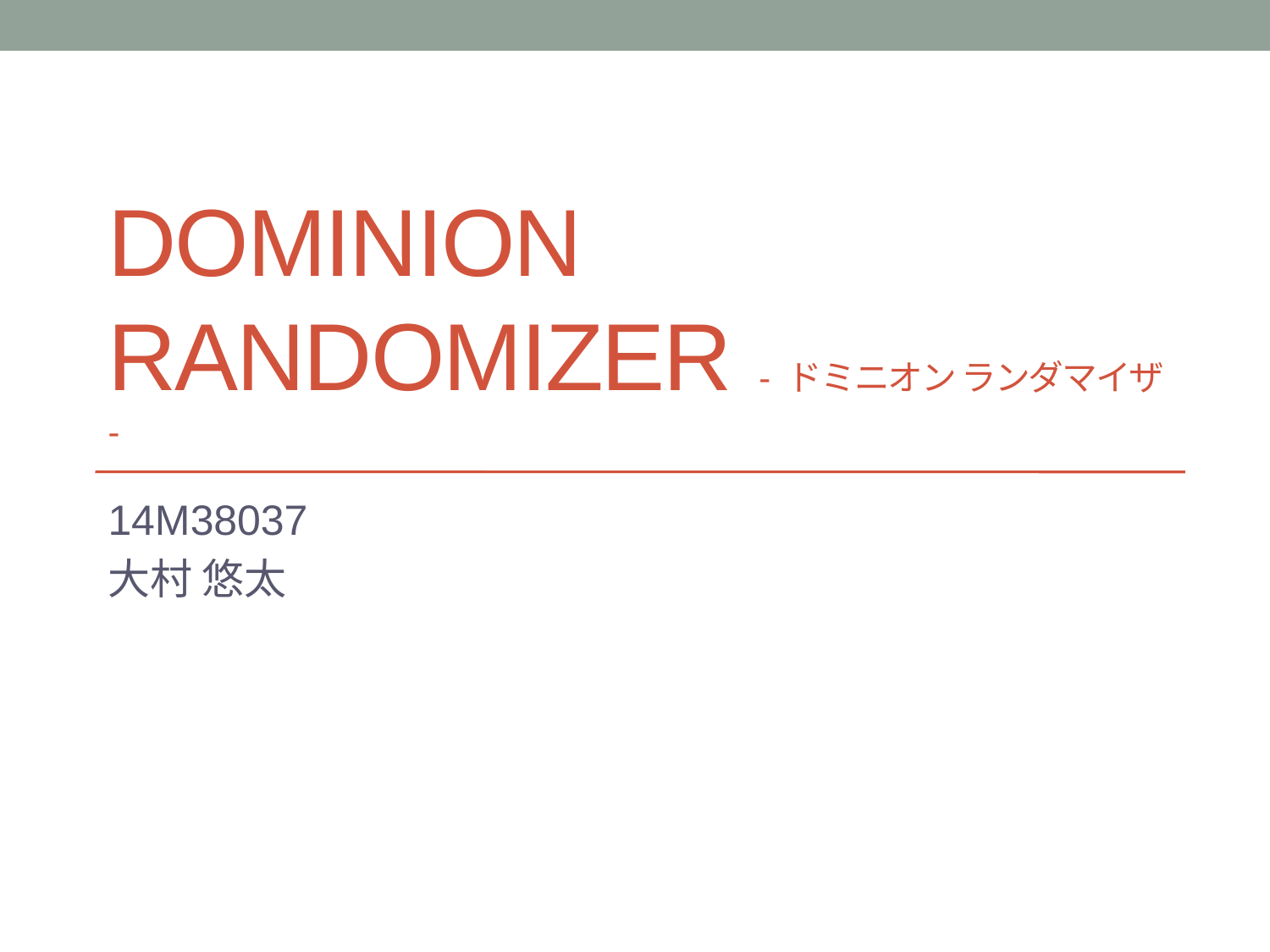

# Dominion Randomizer - ドミニオン ランダマイザ -
14M38037
大村 悠太